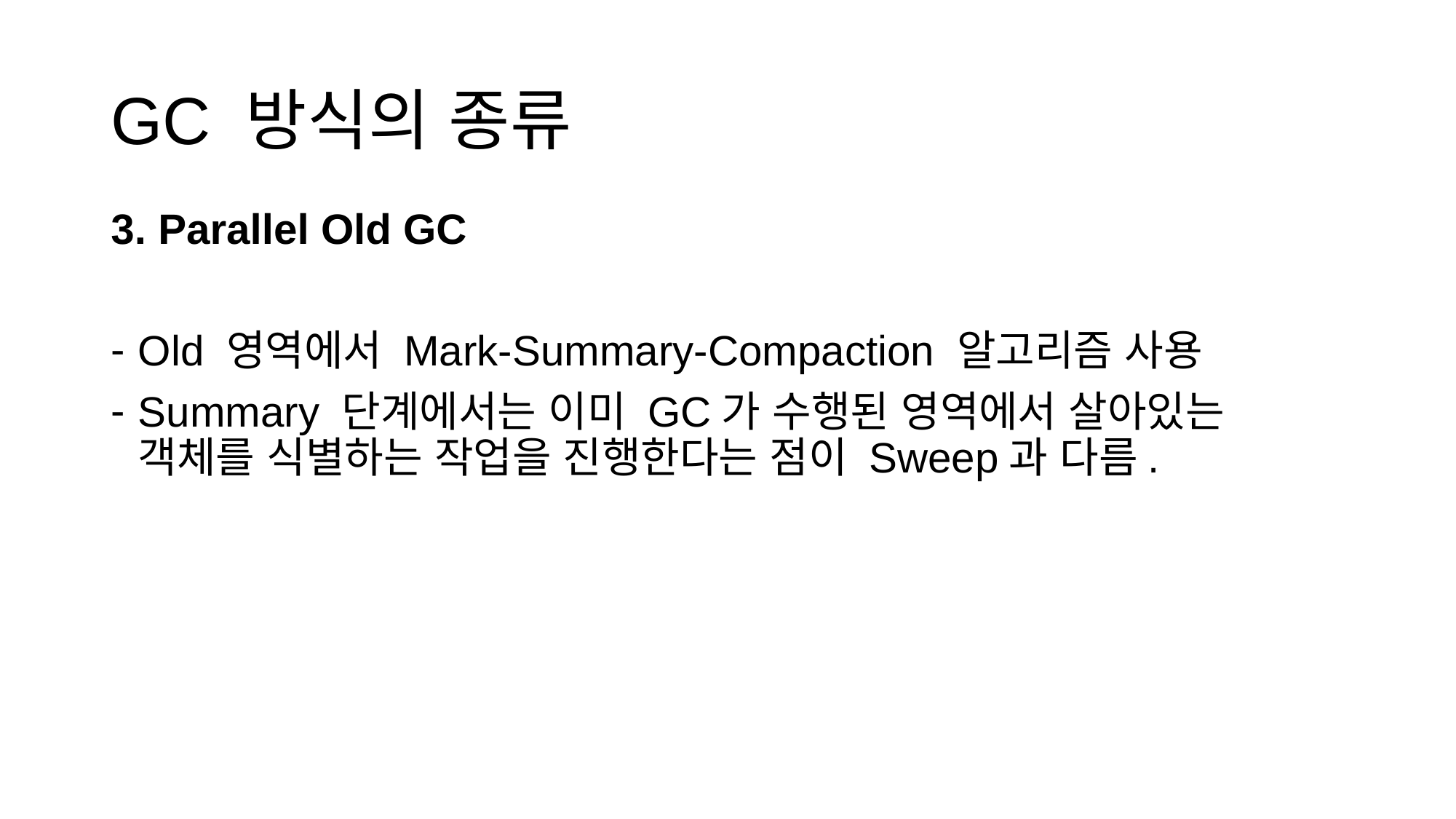

# GC 방식의 종류
3. Parallel Old GC

Old 영역에서 Mark-Summary-Compaction 알고리즘 사용
Summary 단계에서는 이미 GC가 수행된 영역에서 살아있는 객체를 식별하는 작업을 진행한다는 점이 Sweep과 다름.